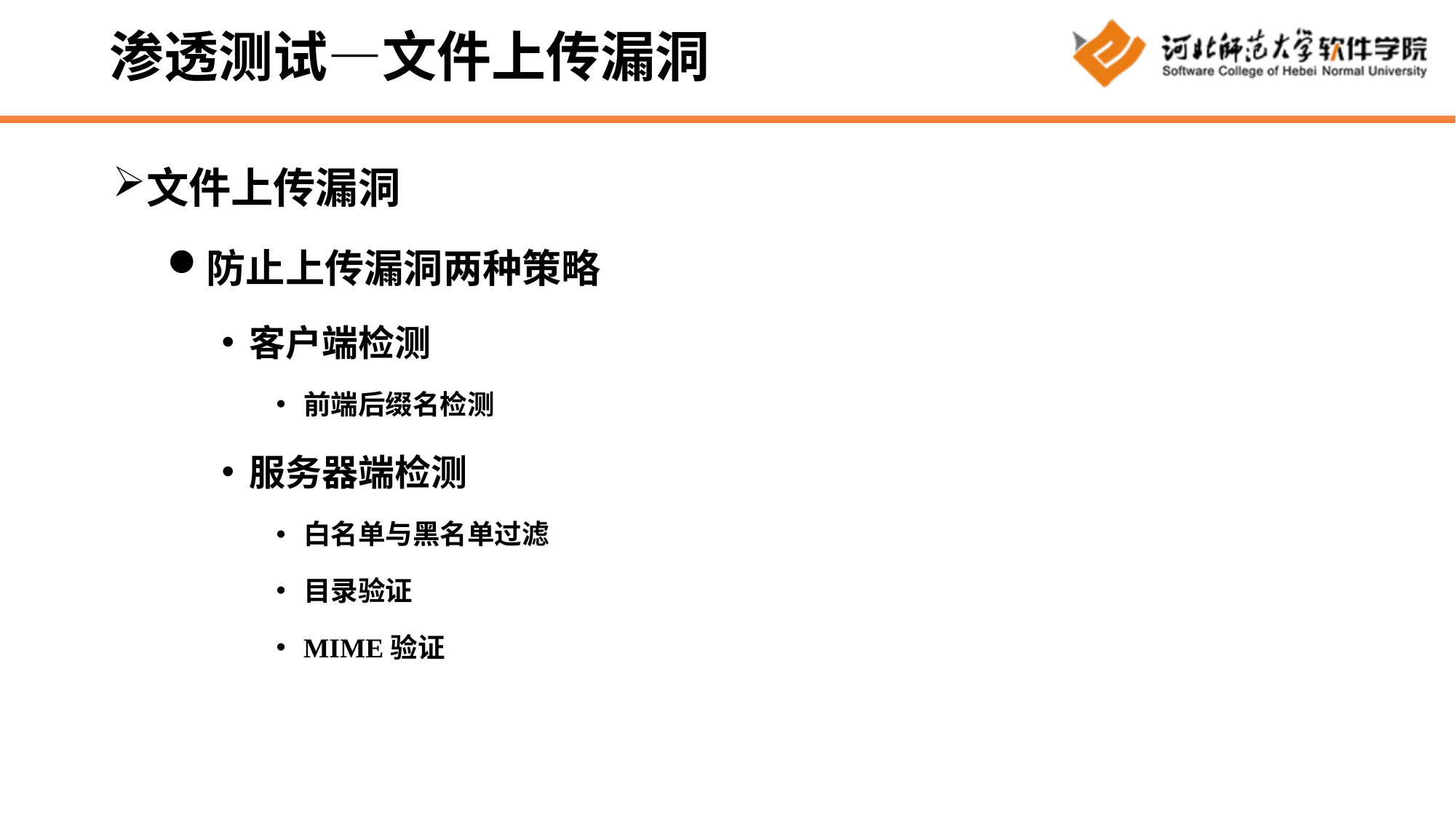

# 渗透测试—文件上传漏洞
文件上传漏洞
防止上传漏洞两种策略
客户端检测
前端后缀名检测
服务器端检测
白名单与黑名单过滤
目录验证
MIME验证